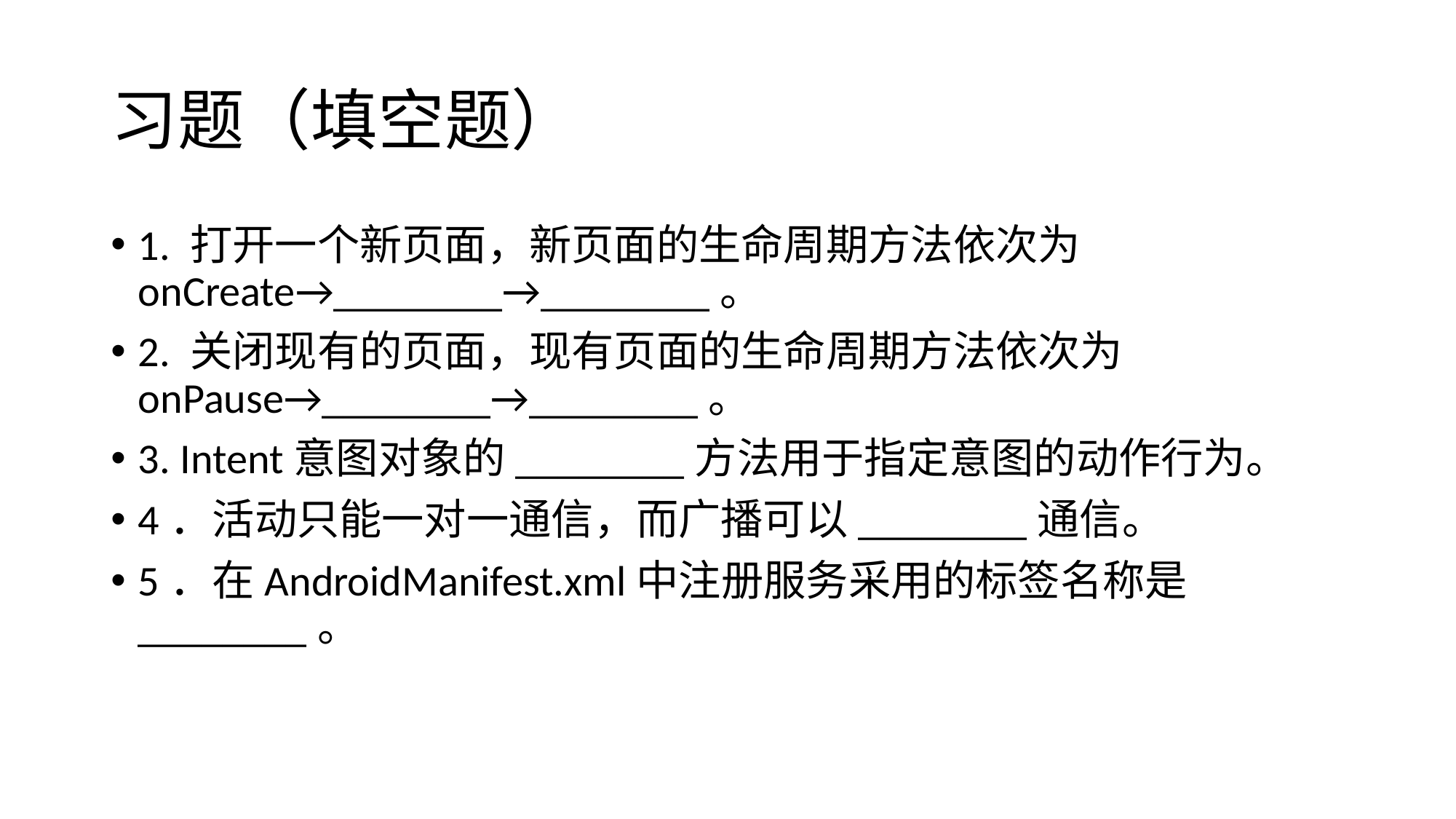

# 习题（填空题）
1. 打开一个新页面，新页面的生命周期方法依次为onCreate→________→________。
2. 关闭现有的页面，现有页面的生命周期方法依次为onPause→________→________。
3. Intent意图对象的________方法用于指定意图的动作行为。
4．活动只能一对一通信，而广播可以________通信。
5．在AndroidManifest.xml中注册服务采用的标签名称是________。